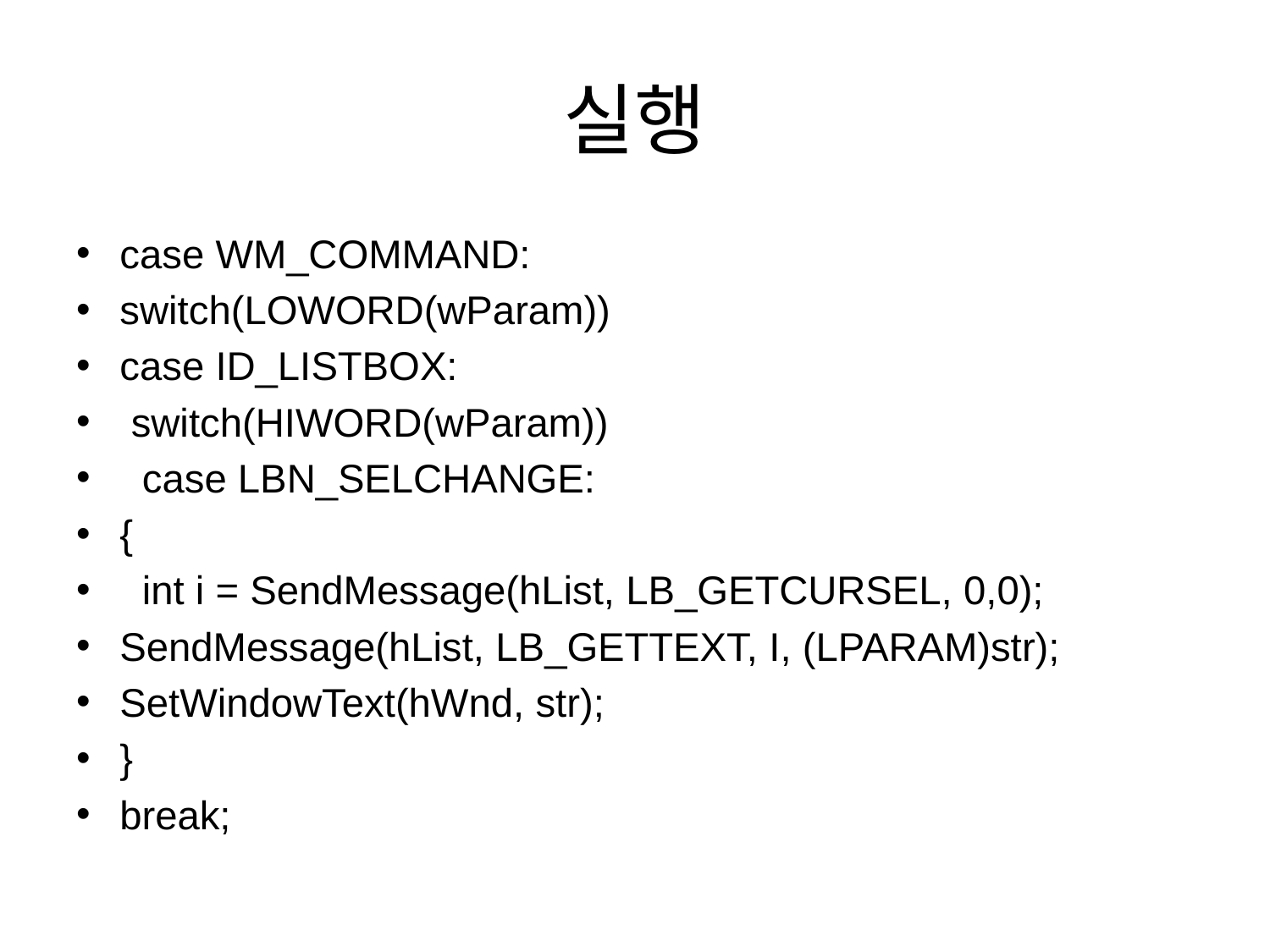

# 실행
case WM_COMMAND:
switch(LOWORD(wParam))
case ID_LISTBOX:
 switch(HIWORD(wParam))
  case LBN_SELCHANGE:
{
  int i = SendMessage(hList, LB_GETCURSEL, 0,0);
SendMessage(hList, LB_GETTEXT, I, (LPARAM)str);
SetWindowText(hWnd, str);
}
break;